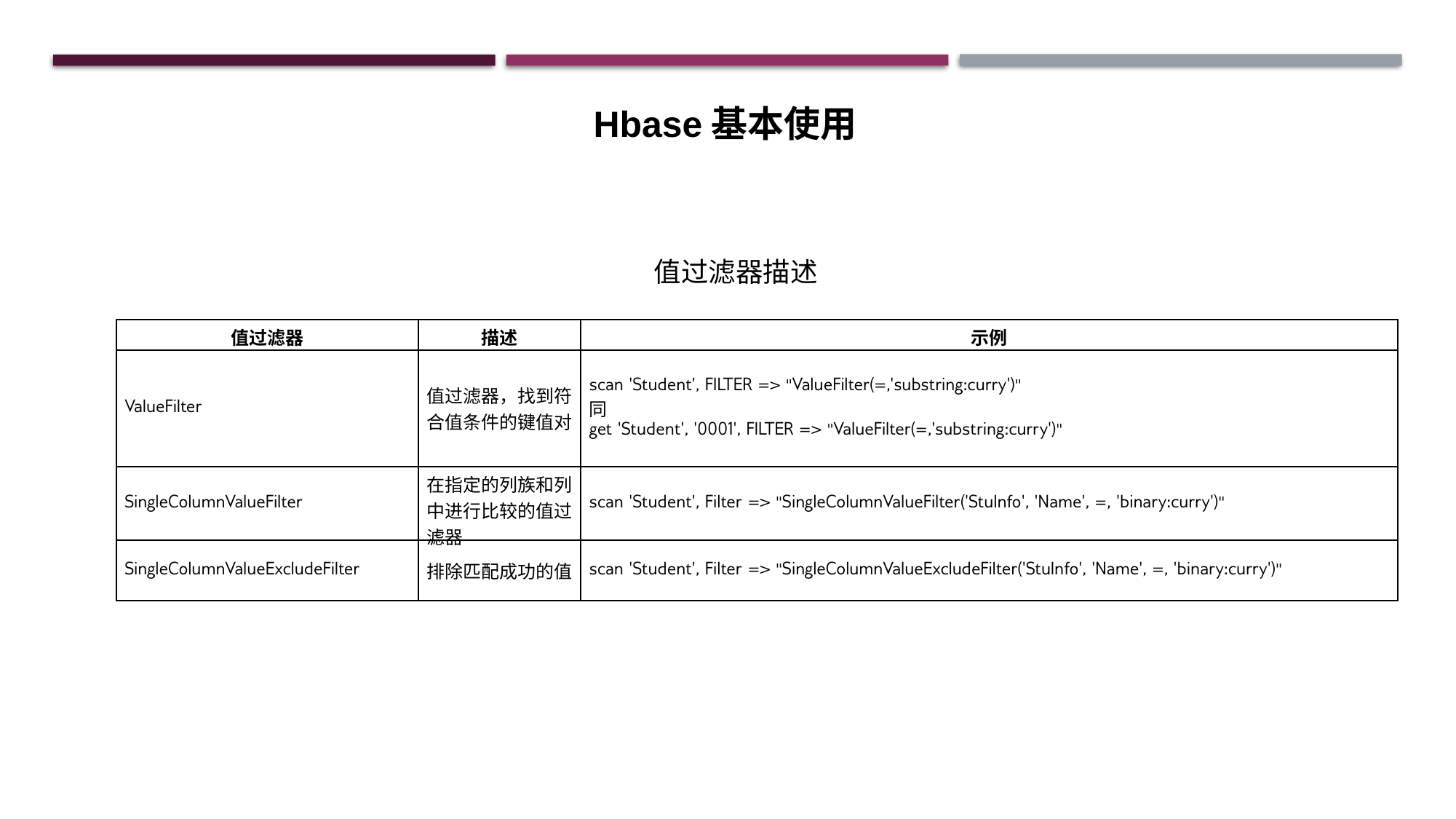

Hbase基本使用
值过滤器描述
| 值过滤器 | 描述 | 示例 |
| --- | --- | --- |
| ValueFilter | 值过滤器，找到符合值条件的键值对 | scan 'Student', FILTER => "ValueFilter(=,'substring:curry')" 同 get 'Student', '0001', FILTER => "ValueFilter(=,'substring:curry')" |
| SingleColumnValueFilter | 在指定的列族和列中进行比较的值过滤器 | scan 'Student', Filter => "SingleColumnValueFilter('StuInfo', 'Name', =, 'binary:curry')" |
| SingleColumnValueExcludeFilter | 排除匹配成功的值 | scan 'Student', Filter => "SingleColumnValueExcludeFilter('StuInfo', 'Name', =, 'binary:curry')" |